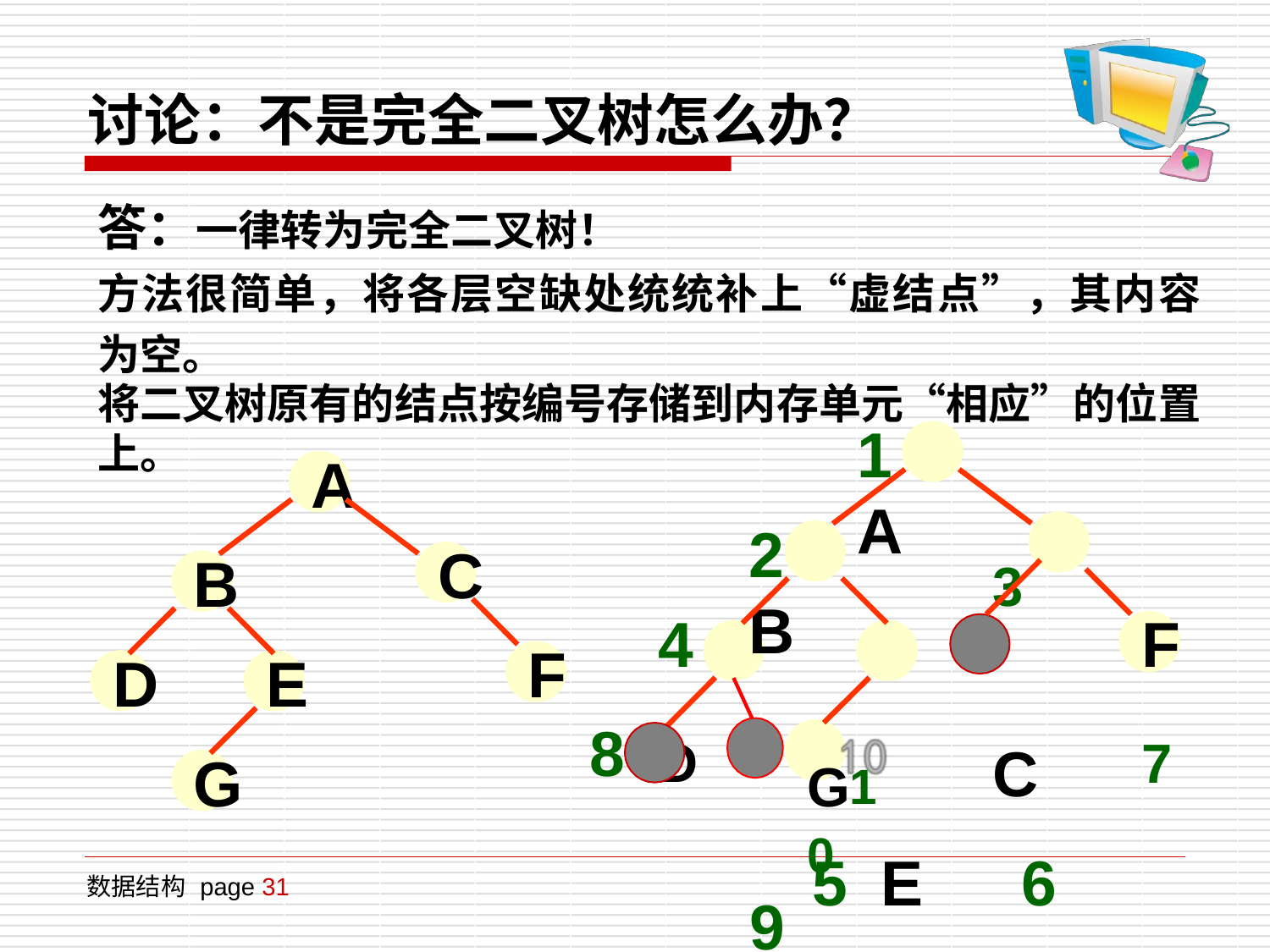

讨论：不是完全二叉树怎么办？
答：一律转为完全二叉树！
方法很简单，将各层空缺处统统补上“虚结点”，其内容 为空。
将二叉树原有的结点按编号存储到内存单元“相应”的位置上。

1	A

A

3	C
5	E	6

2	B

C
B

4	D
F 7

F

D
E

G10
9

8

G

数据结构 page 31